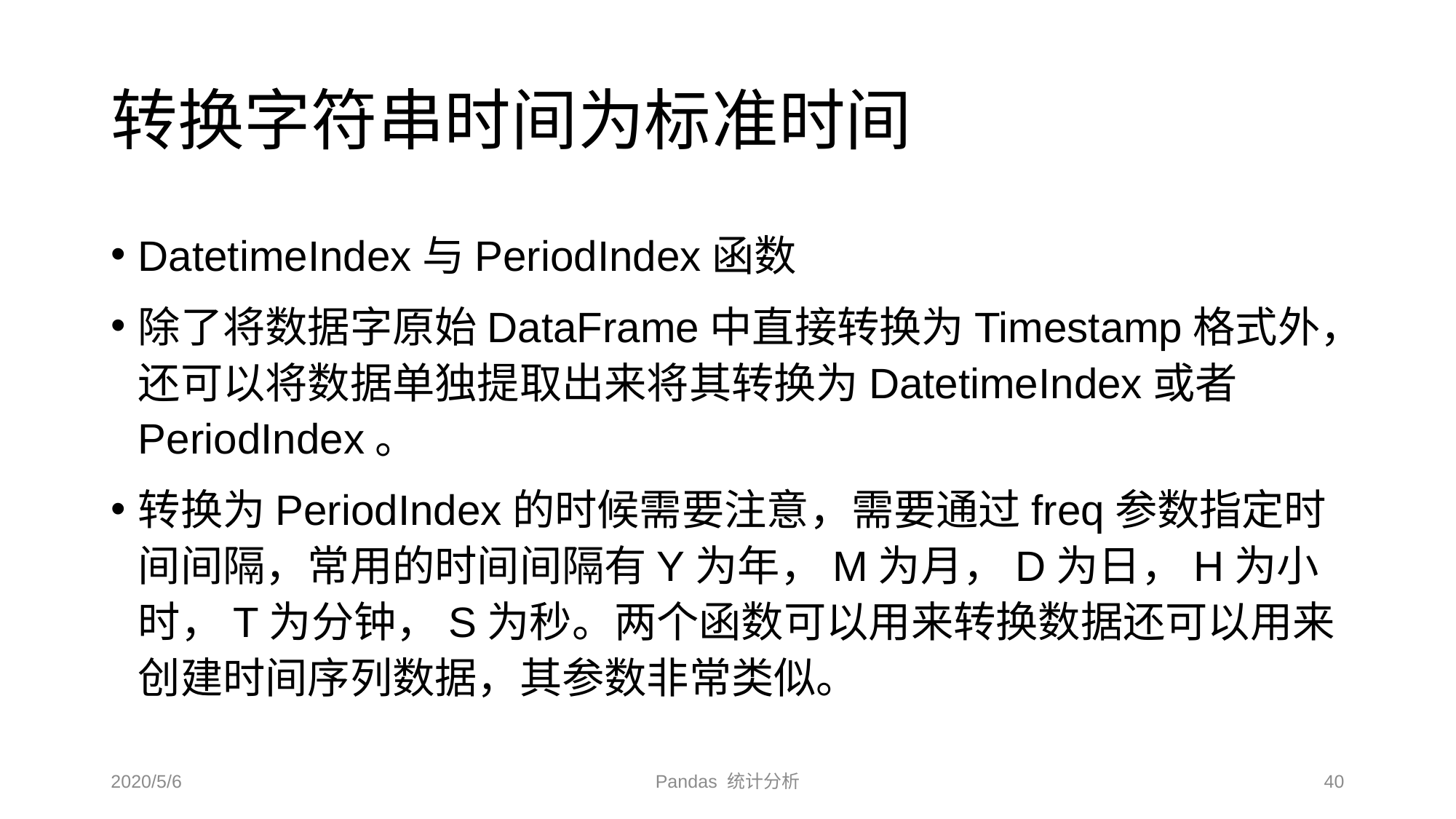

# 转换字符串时间为标准时间
DatetimeIndex与PeriodIndex函数
除了将数据字原始DataFrame中直接转换为Timestamp格式外，还可以将数据单独提取出来将其转换为DatetimeIndex或者PeriodIndex。
转换为PeriodIndex的时候需要注意，需要通过freq参数指定时间间隔，常用的时间间隔有Y为年，M为月，D为日，H为小时，T为分钟，S为秒。两个函数可以用来转换数据还可以用来创建时间序列数据，其参数非常类似。

2020/5/6
Pandas 统计分析
40